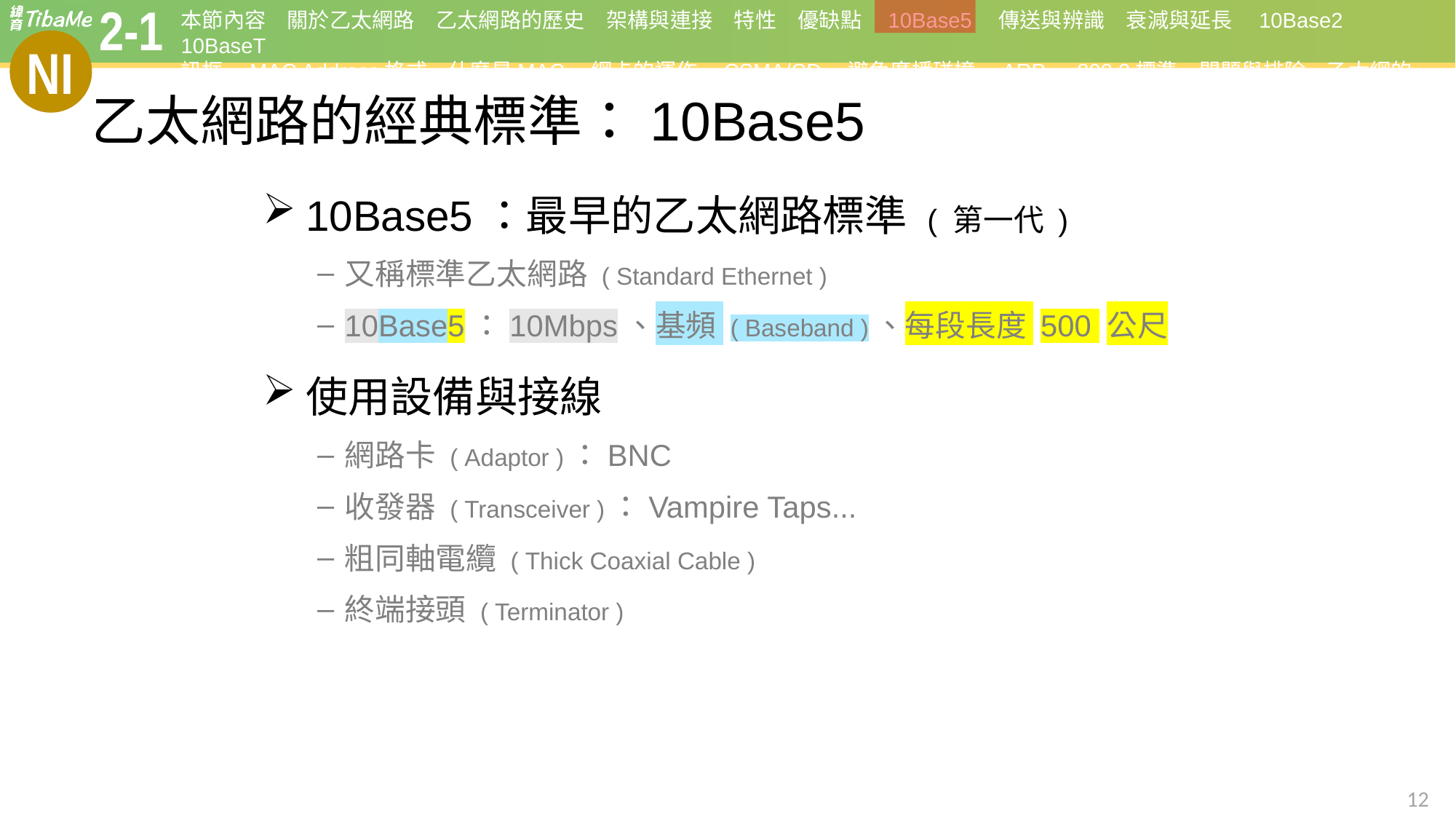

# 乙太網路的經典標準：10Base5
10Base5：最早的乙太網路標準 ( 第一代 )
又稱標準乙太網路 ( Standard Ethernet )
10Base5：10Mbps、基頻 ( Baseband )、每段長度 500 公尺
使用設備與接線
網路卡 ( Adaptor )：BNC
收發器 ( Transceiver )：Vampire Taps...
粗同軸電纜 ( Thick Coaxial Cable )
終端接頭 ( Terminator )